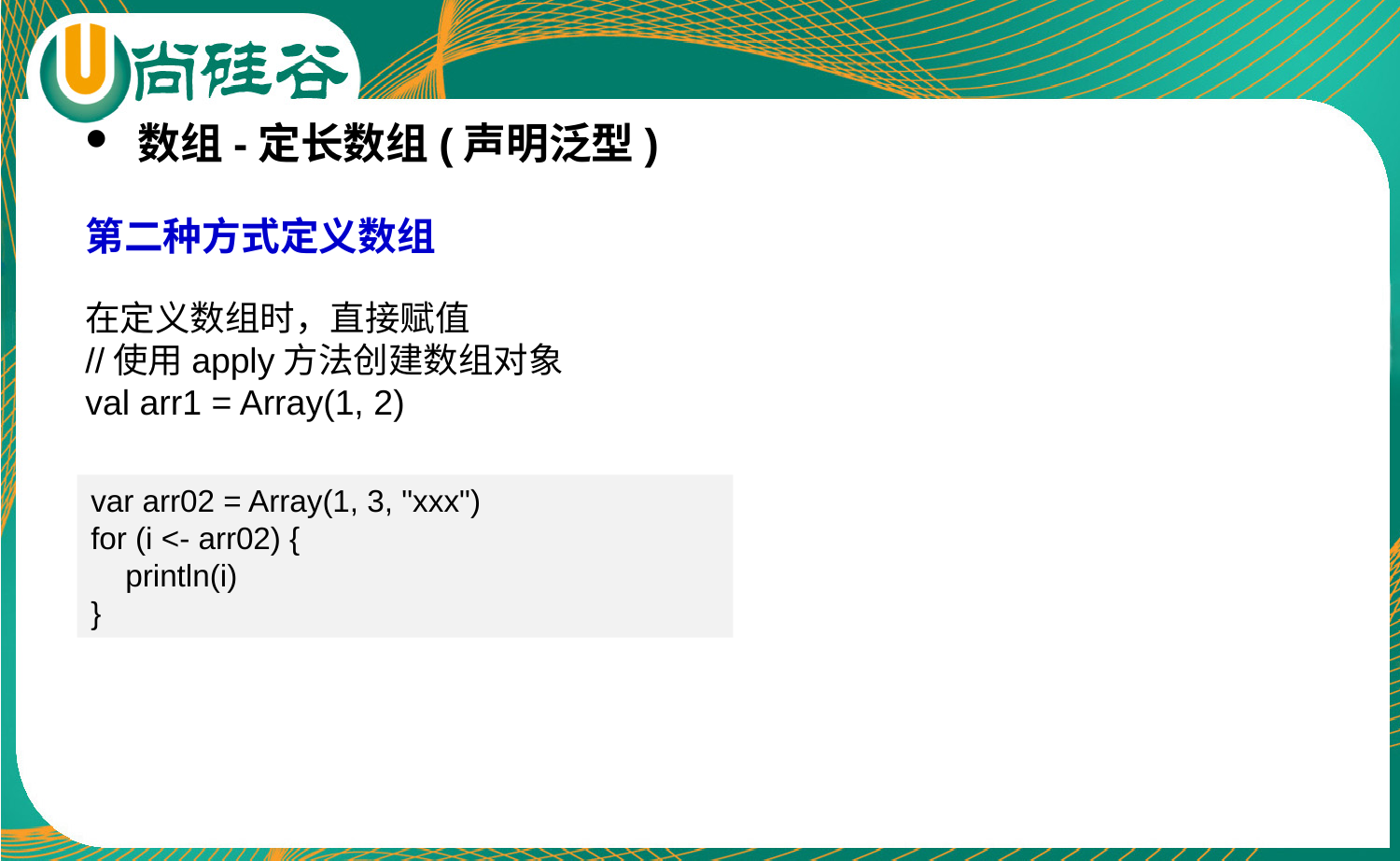

第二种方式定义数组

在定义数组时，直接赋值
//使用apply方法创建数组对象
val arr1 = Array(1, 2)

数组-定长数组(声明泛型)

var arr02 = Array(1, 3, "xxx")
for (i <- arr02) {
    println(i)
}